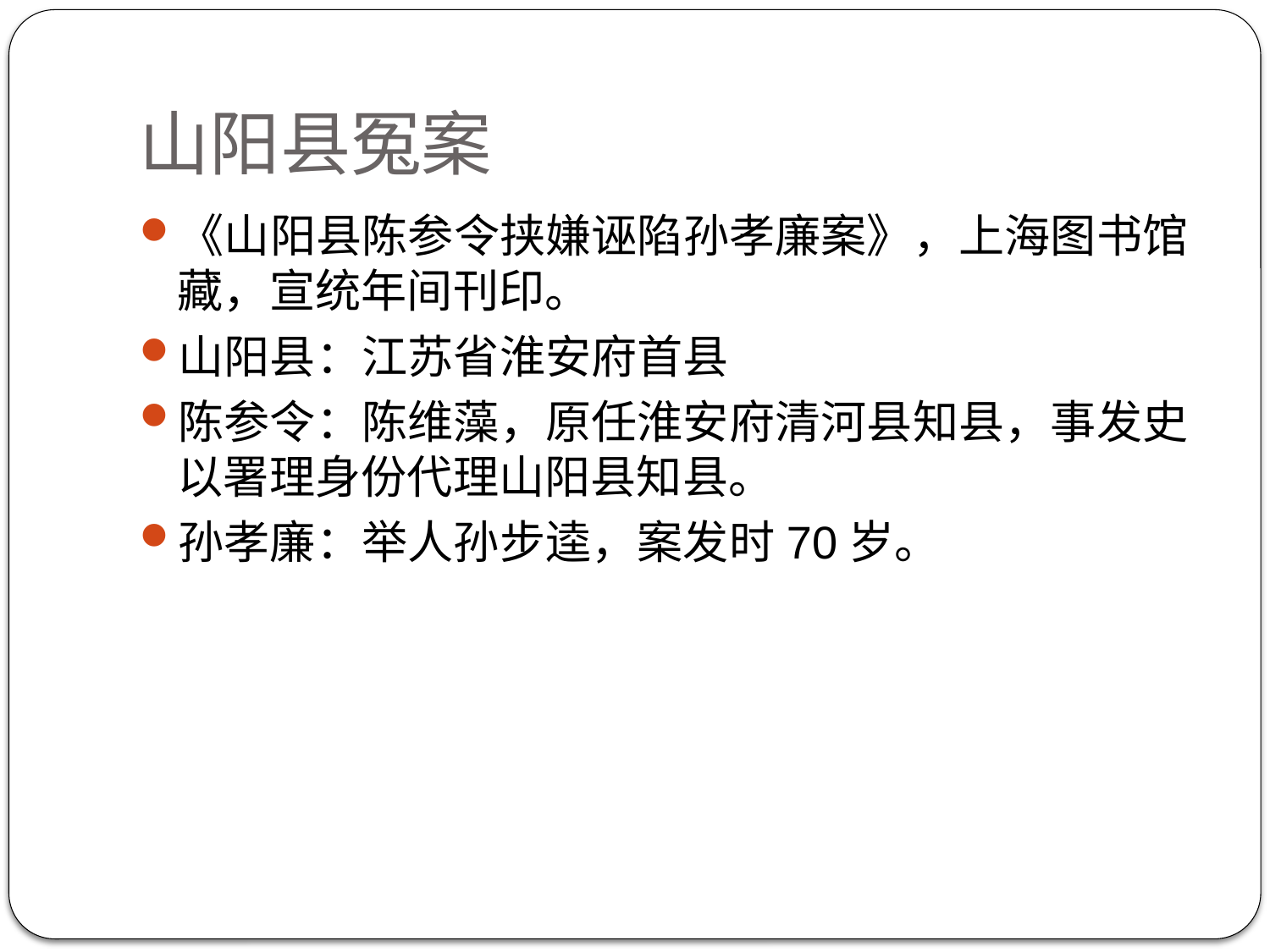

# 山阳县冤案
《山阳县陈参令挟嫌诬陷孙孝廉案》，上海图书馆藏，宣统年间刊印。
山阳县：江苏省淮安府首县
陈参令：陈维藻，原任淮安府清河县知县，事发史以署理身份代理山阳县知县。
孙孝廉：举人孙步逵，案发时70岁。